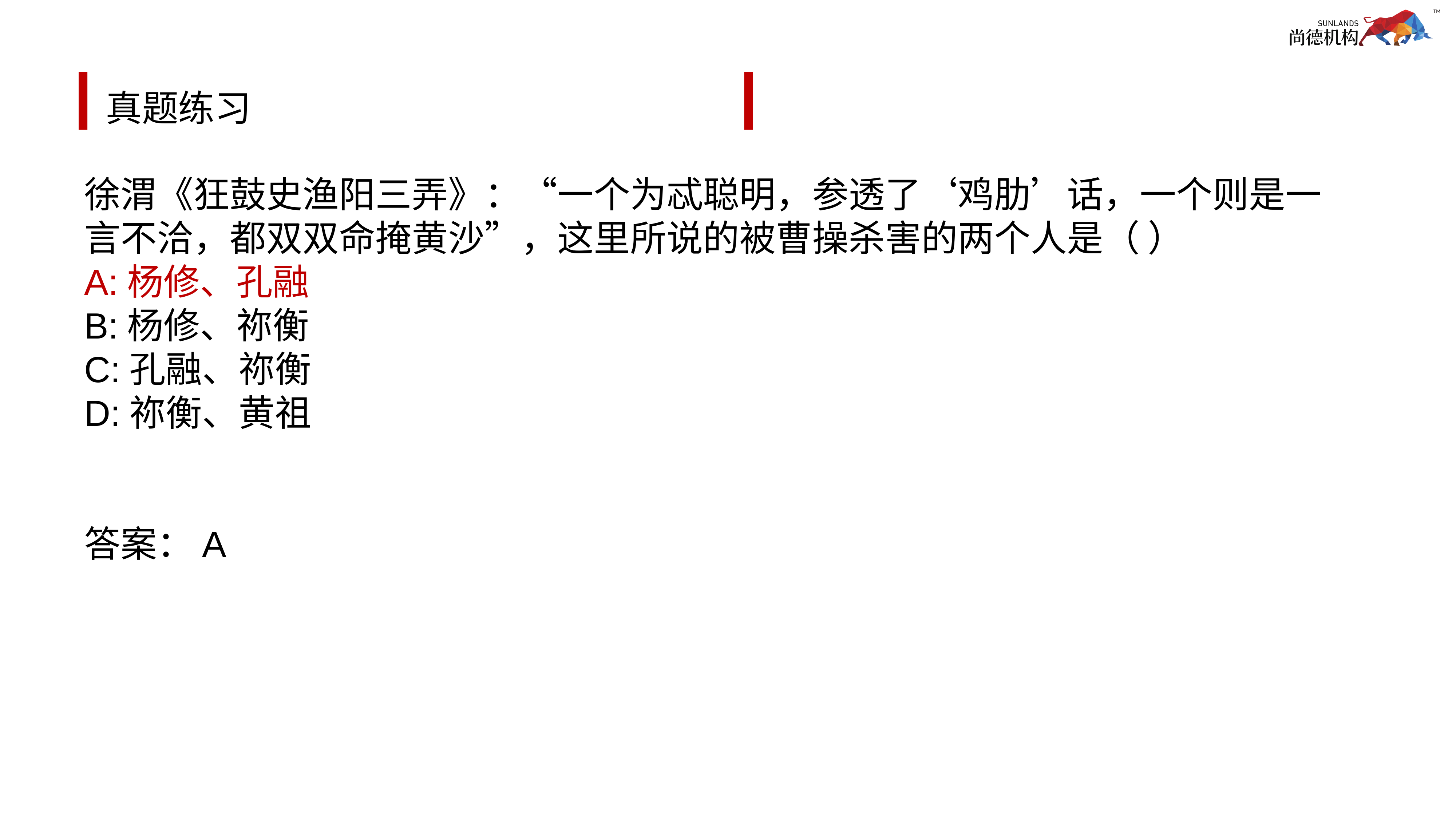

# 真题练习
徐渭《狂鼓史渔阳三弄》：“一个为忒聪明，参透了‘鸡肋’话，一个则是一言不洽，都双双命掩黄沙”，这里所说的被曹操杀害的两个人是（ ）
A:杨修、孔融
B:杨修、祢衡
C:孔融、祢衡
D:祢衡、黄祖

答案：A